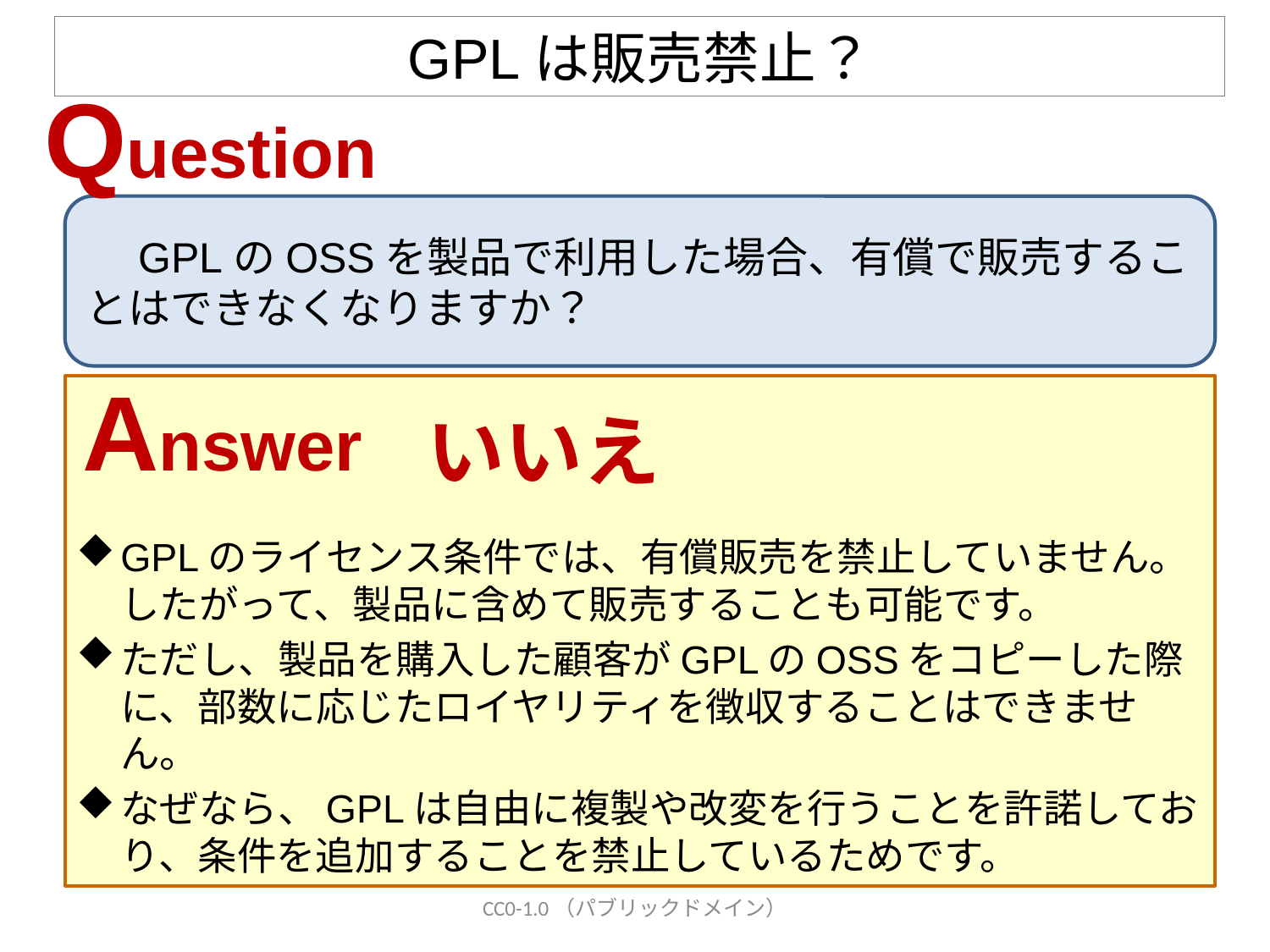

# GPLは販売禁止？
Question
　GPLのOSSを製品で利用した場合、有償で販売することはできなくなりますか？
Answer

いいえ
GPLのライセンス条件では、有償販売を禁止していません。したがって、製品に含めて販売することも可能です。
ただし、製品を購入した顧客がGPLのOSSをコピーした際に、部数に応じたロイヤリティを徴収することはできません。
なぜなら、GPLは自由に複製や改変を行うことを許諾しており、条件を追加することを禁止しているためです。
CC0-1.0（パブリックドメイン）